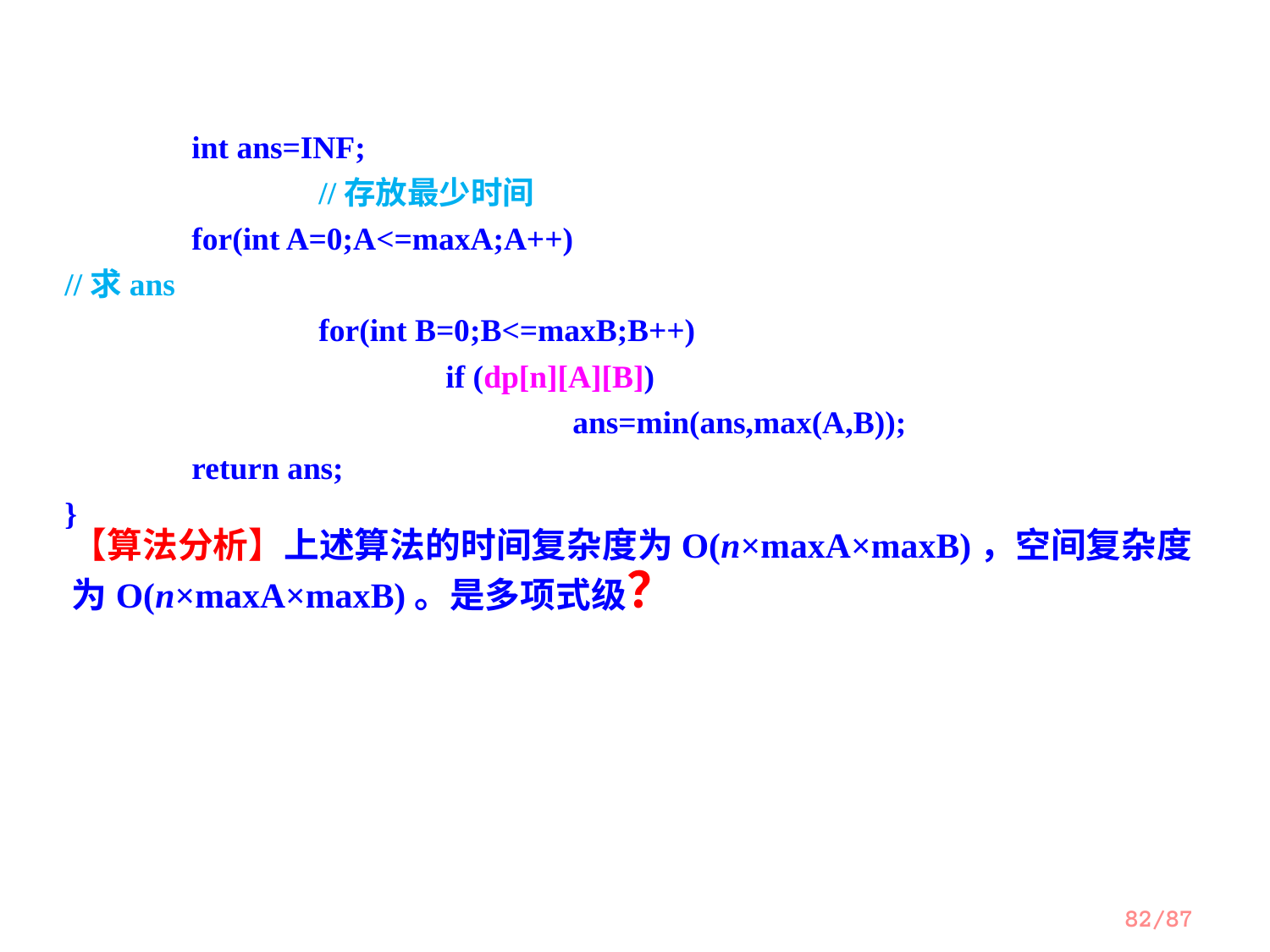

int ans=INF;									//存放最少时间
	for(int A=0;A<=maxA;A++)					//求ans
		for(int B=0;B<=maxB;B++)
			if (dp[n][A][B])
				ans=min(ans,max(A,B));
	return ans;
}
【算法分析】上述算法的时间复杂度为O(n×maxA×maxB)，空间复杂度为O(n×maxA×maxB)。是多项式级？
82/87